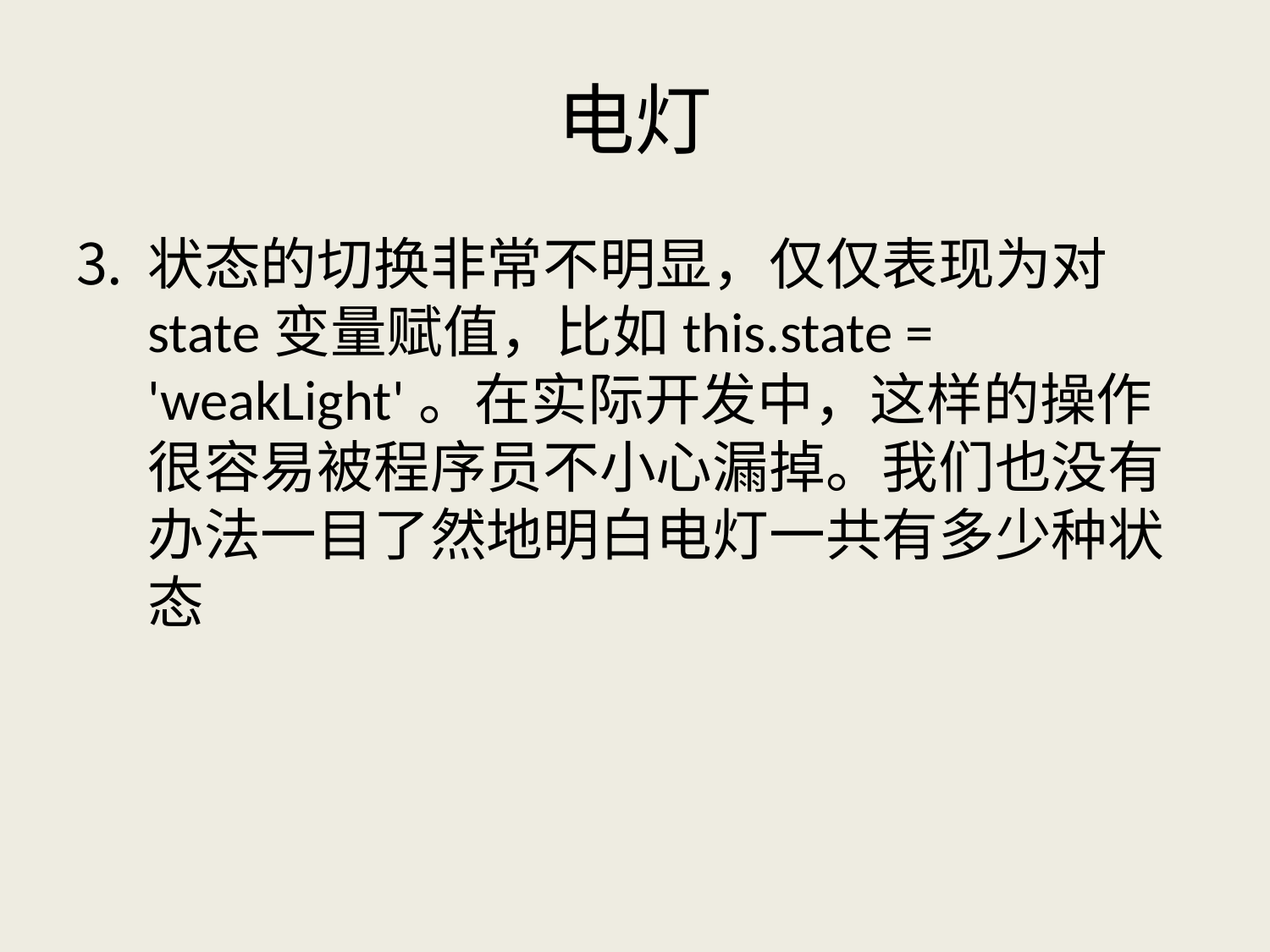

# 电灯
状态的切换非常不明显，仅仅表现为对state变量赋值，比如this.state = 'weakLight'。在实际开发中，这样的操作很容易被程序员不小心漏掉。我们也没有办法一目了然地明白电灯一共有多少种状态